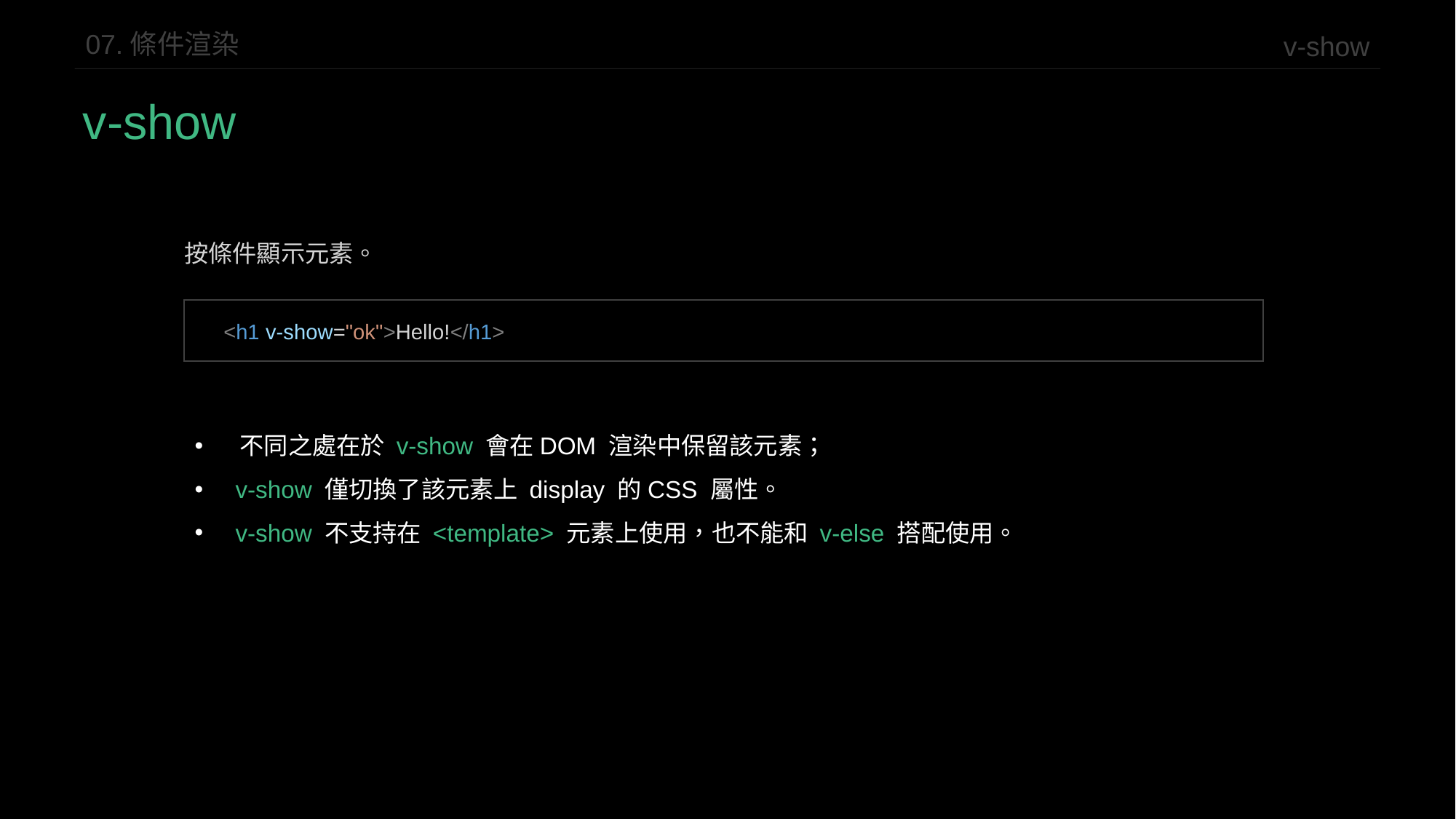

v-show
07.條件渲染
v-show
按條件顯示元素。

<h1 v-show="ok">Hello!</h1>
 不同之處在於 v-show 會在DOM 渲染中保留該元素；
 v-show 僅切換了該元素上 display 的CSS 屬性。
 v-show 不支持在 <template> 元素上使用，也不能和 v-else 搭配使用。